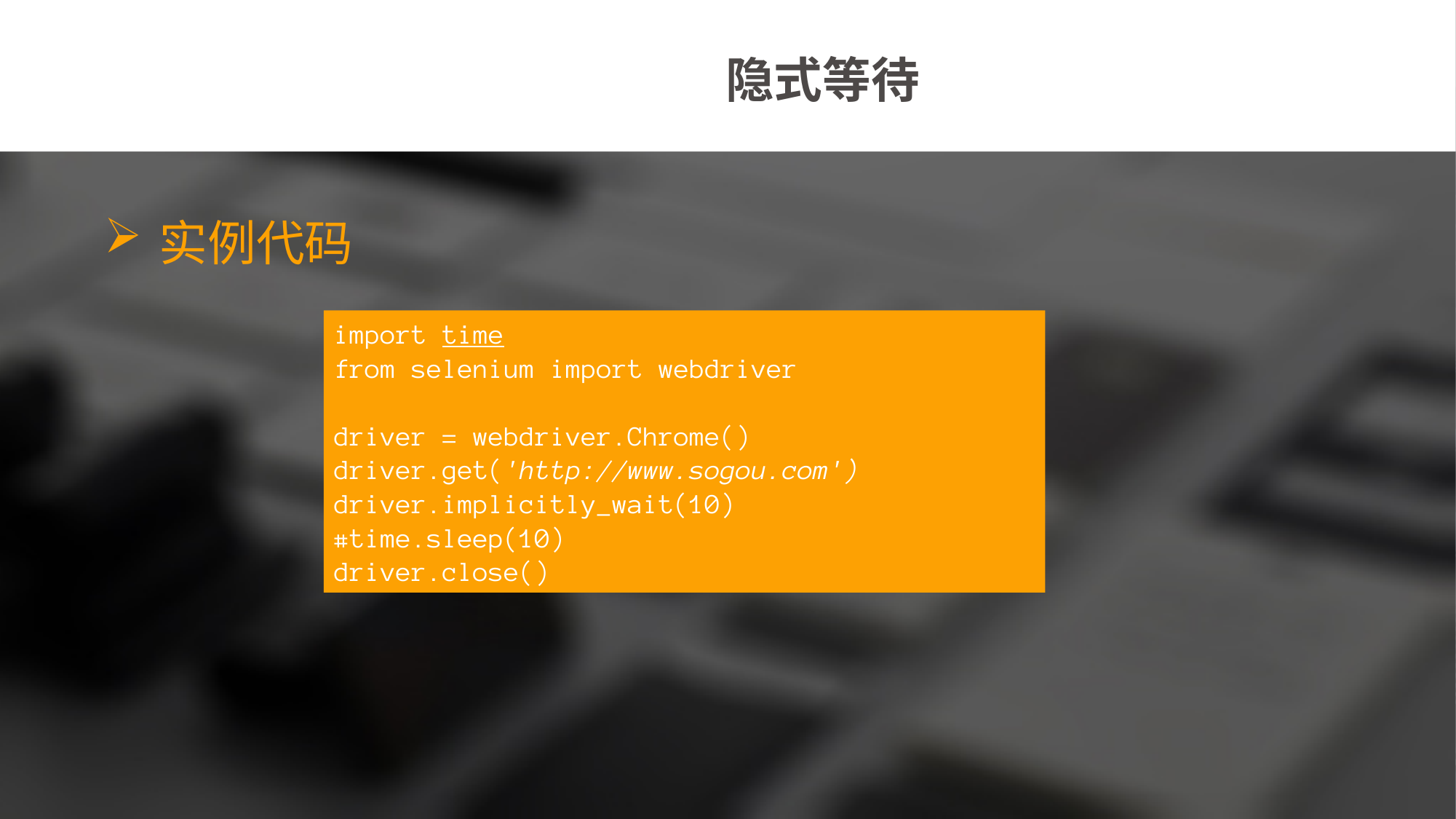

隐式等待
实例代码
import time
from selenium import webdriver

driver = webdriver.Chrome()
driver.get('http://www.sogou.com')
driver.implicitly_wait(10)
#time.sleep(10)
driver.close()